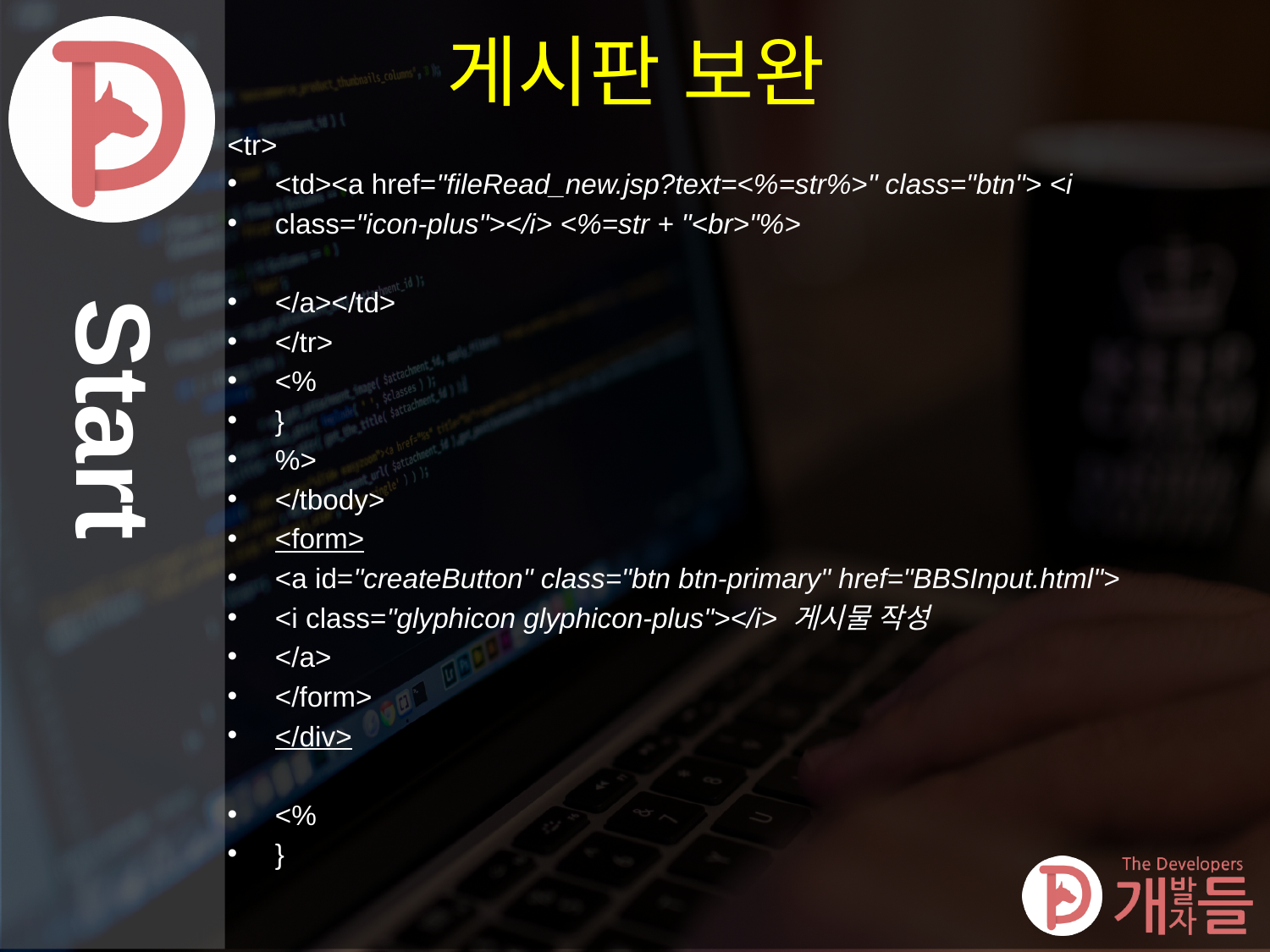

# 게시판 보완
<tr>
<td><a href="fileRead_new.jsp?text=<%=str%>" class="btn"> <i
class="icon-plus"></i> <%=str + "<br>"%>

</a></td>
</tr>
<%
}
%>
</tbody>
<form>
<a id="createButton" class="btn btn-primary" href="BBSInput.html">
<i class="glyphicon glyphicon-plus"></i> 게시물 작성
</a>
</form>
</div>

<%
}

Start